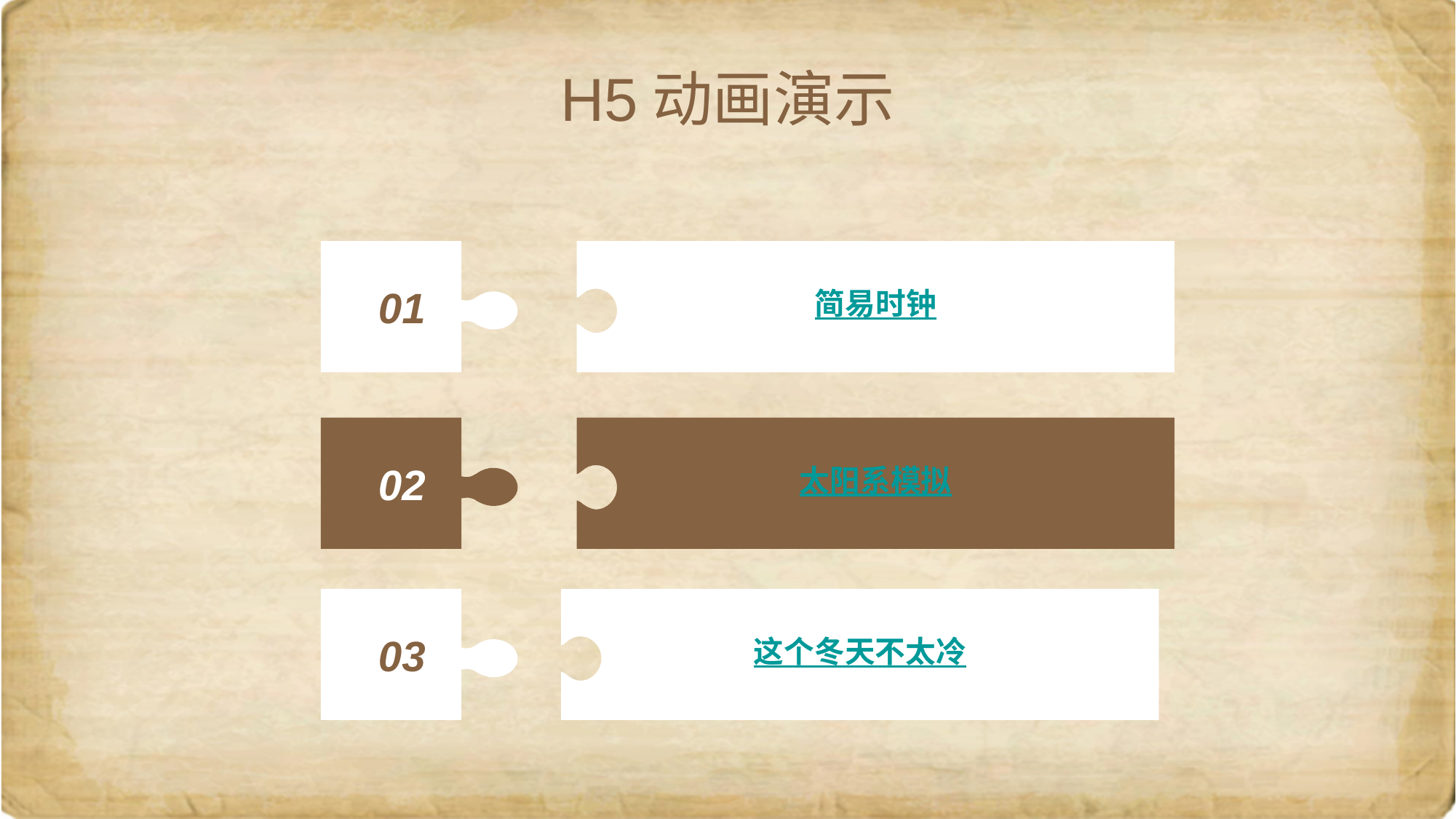

H5动画演示
01
简易时钟
02
太阳系模拟
03
这个冬天不太冷